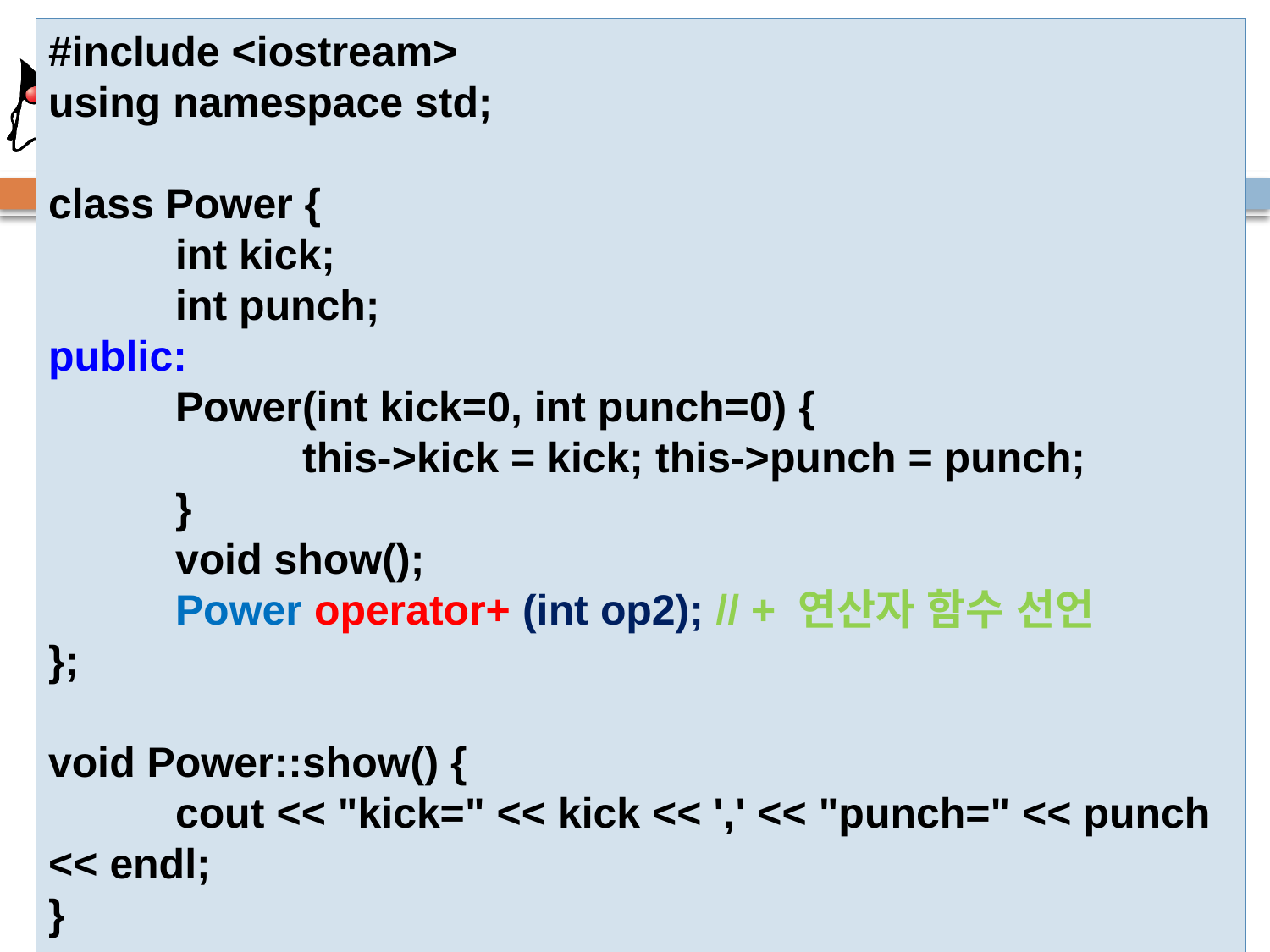

#include <iostream>
using namespace std;

class Power {
	int kick;
	int punch;
public:
	Power(int kick=0, int punch=0) {
		this->kick = kick; this->punch = punch;
	}
	void show();
	Power operator+ (int op2); // + 연산자 함수 선언
};

void Power::show() {
	cout << "kick=" << kick << ',' << "punch=" << punch << endl;
}

# + 연산자 작성(실습): b = a + 2;
28